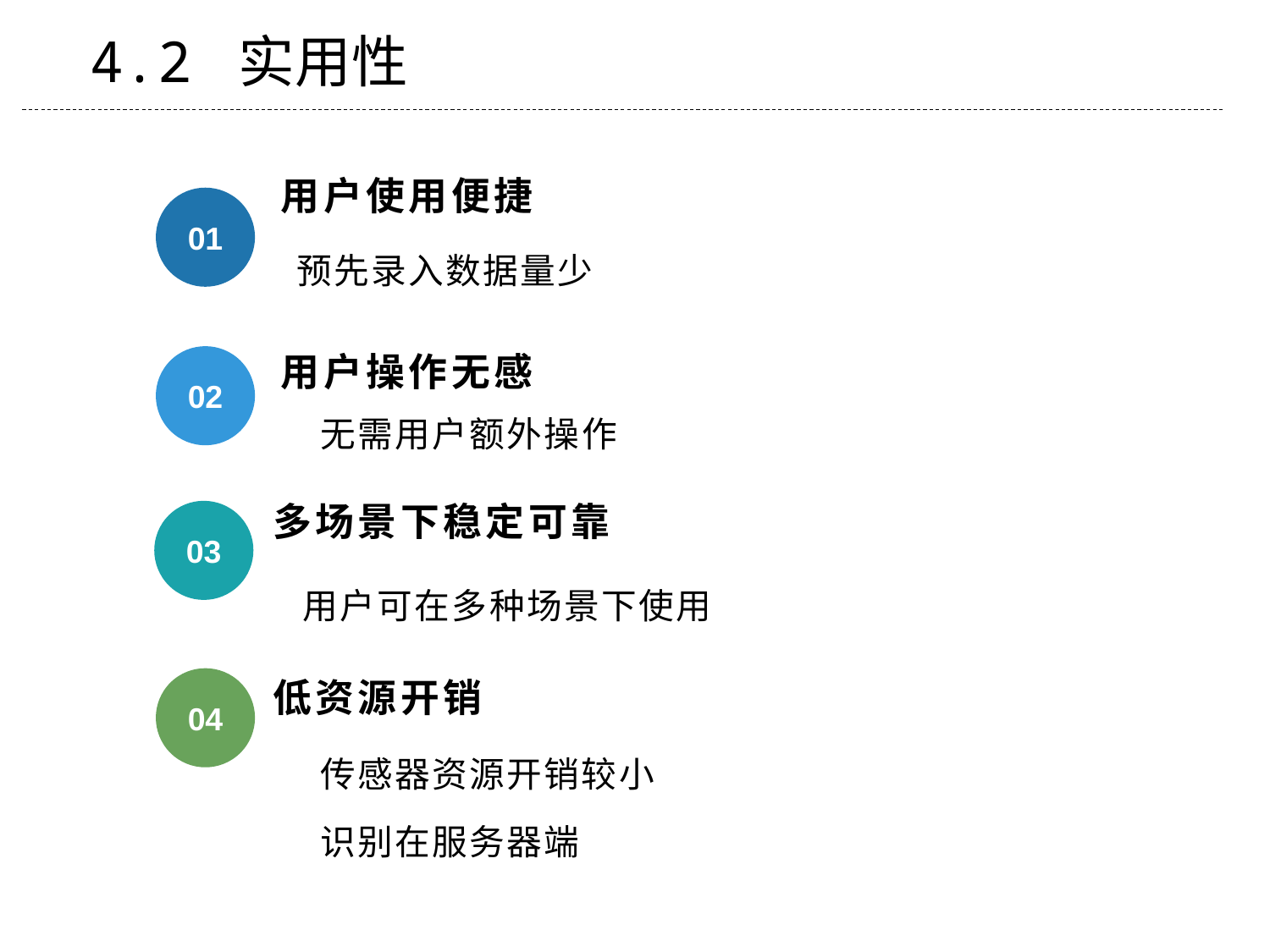

4.2 实用性
用户使用便捷
01
预先录入数据量少
02
用户操作无感
无需用户额外操作
多场景下稳定可靠
03
用户可在多种场景下使用
低资源开销
04
传感器资源开销较小
识别在服务器端